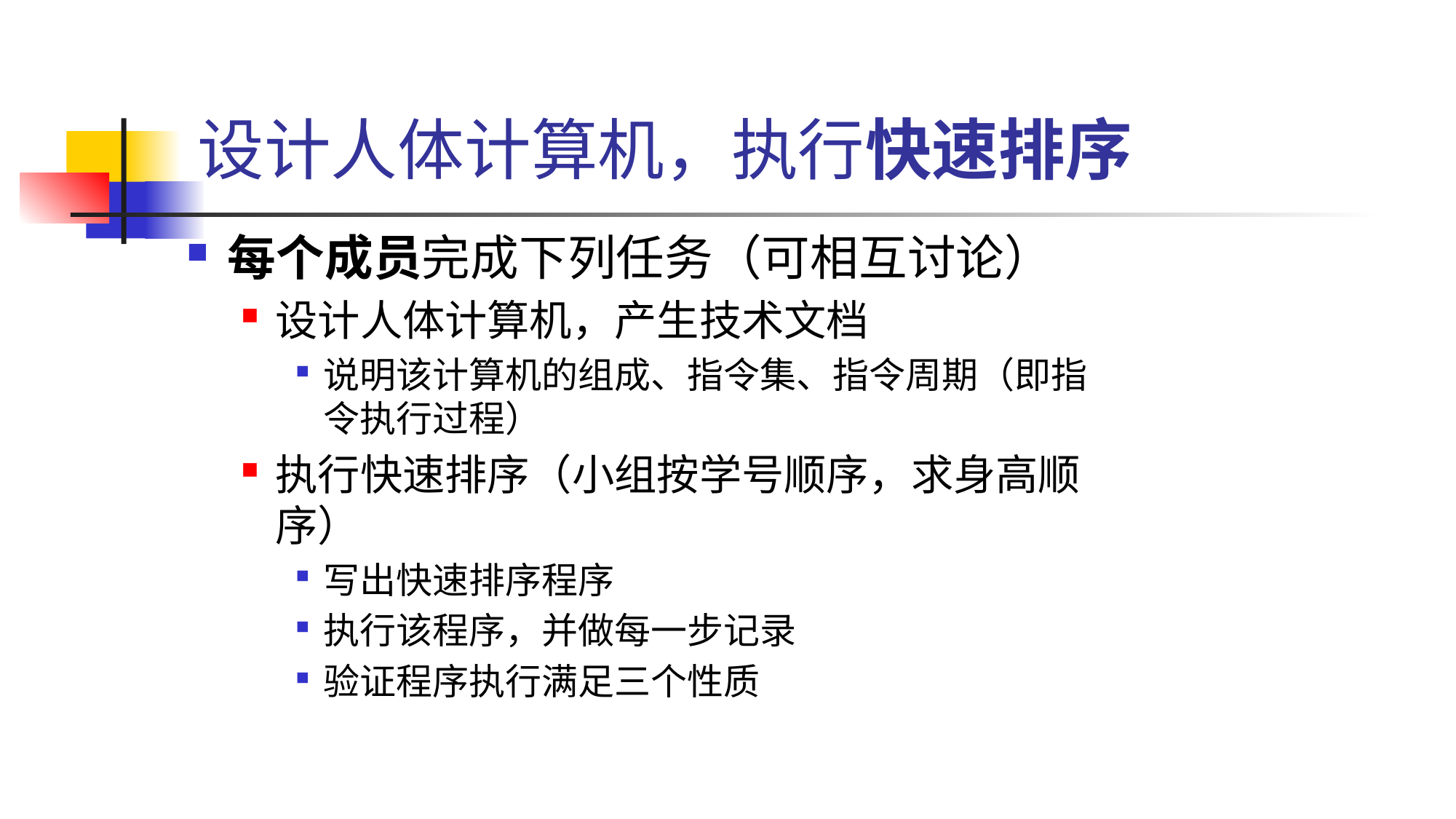

# 设计人体计算机，执行快速排序
每个成员完成下列任务（可相互讨论）
设计人体计算机，产生技术文档
说明该计算机的组成、指令集、指令周期（即指令执行过程）
执行快速排序（小组按学号顺序，求身高顺序）
写出快速排序程序
执行该程序，并做每一步记录
验证程序执行满足三个性质